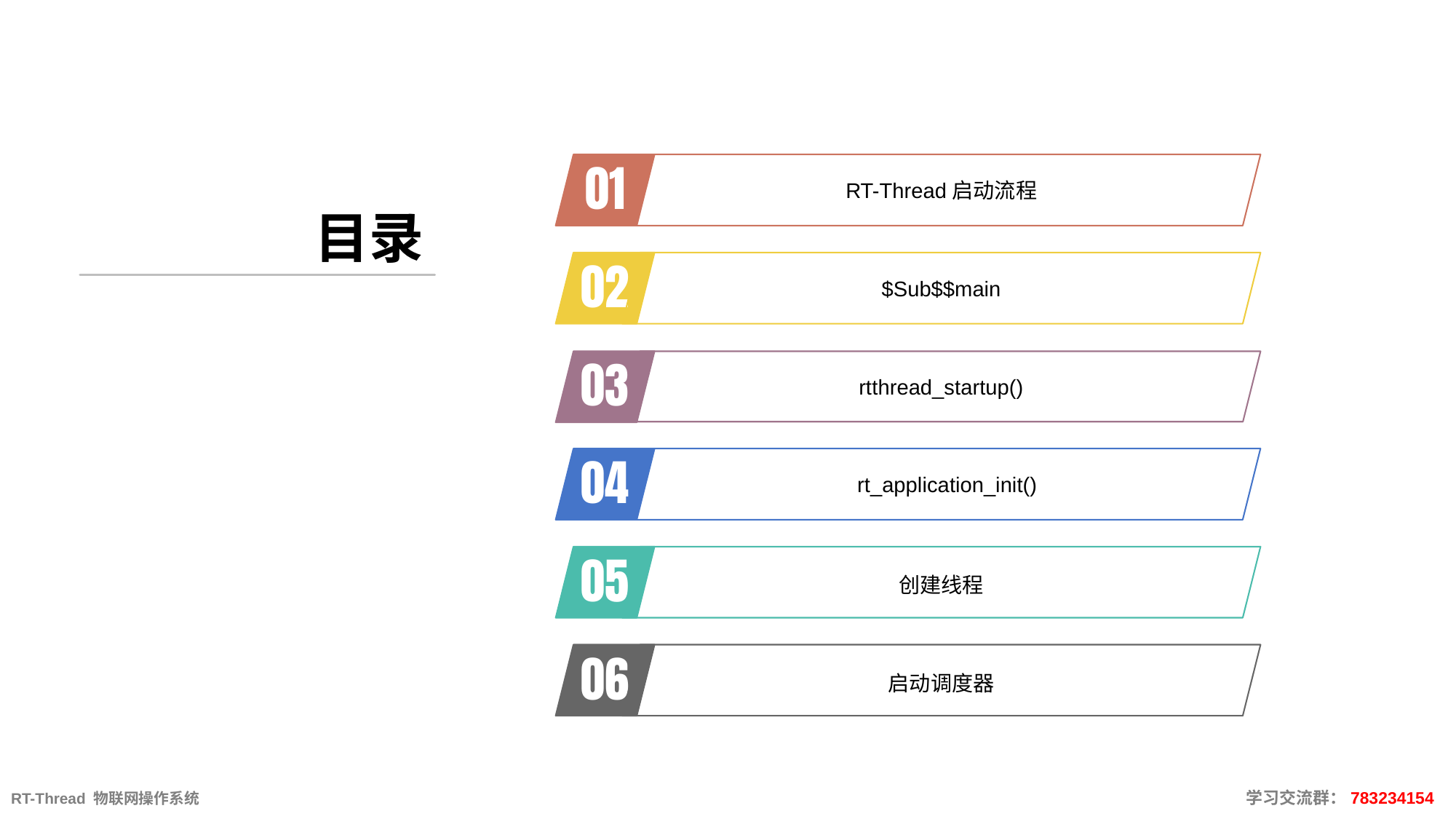

目录
01
RT-Thread启动流程
02
$Sub$$main
rtthread_startup()
03
04
rt_application_init()
05
创建线程
06
启动调度器
RT-Thread 物联网操作系统										          学习交流群：783234154